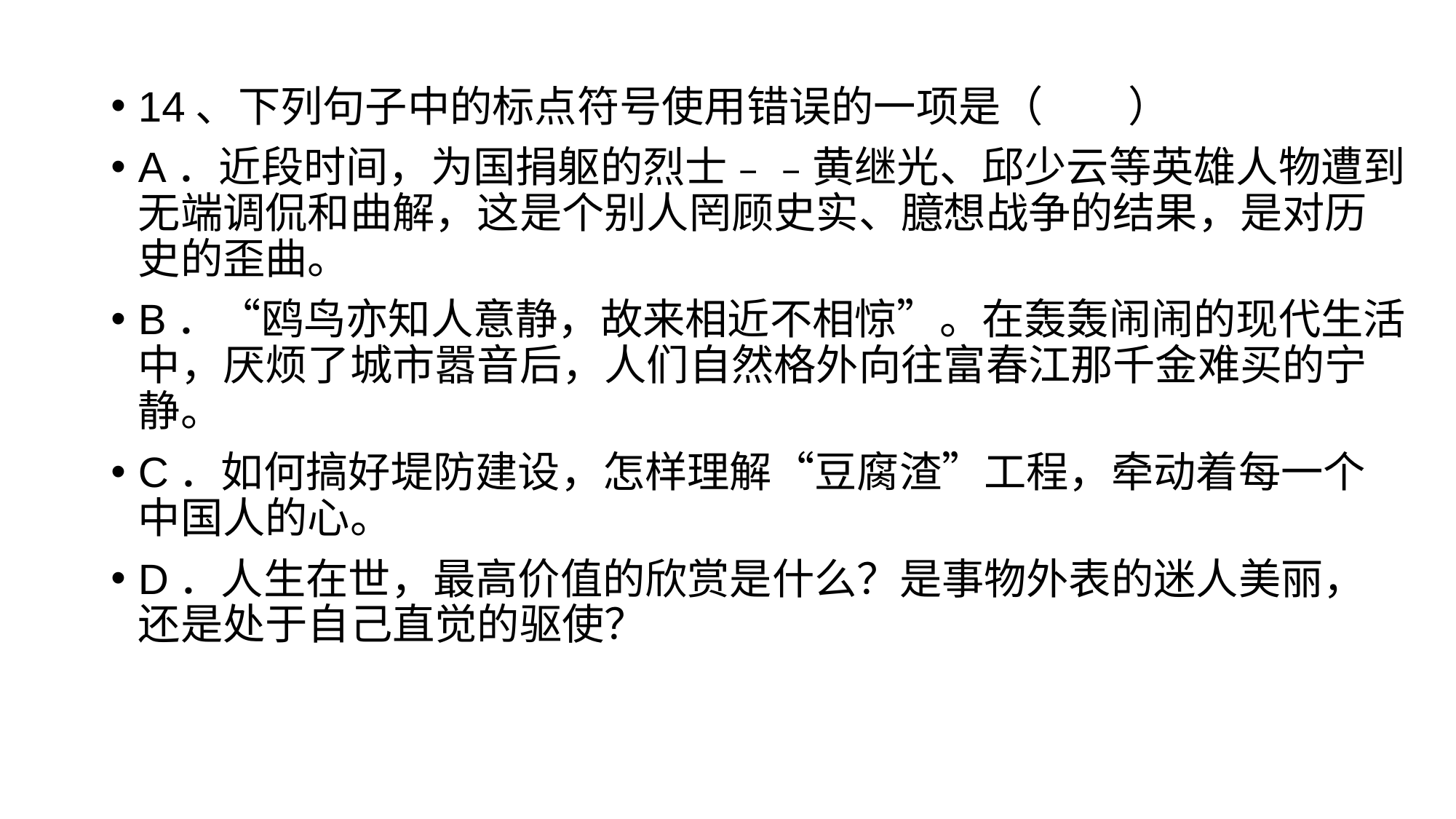

14、下列句子中的标点符号使用错误的一项是（　　）
A．近段时间，为国捐躯的烈士﹣﹣黄继光、邱少云等英雄人物遭到无端调侃和曲解，这是个别人罔顾史实、臆想战争的结果，是对历史的歪曲。
B．“鸥鸟亦知人意静，故来相近不相惊”。在轰轰闹闹的现代生活中，厌烦了城市嚣音后，人们自然格外向往富春江那千金难买的宁静。
C．如何搞好堤防建设，怎样理解“豆腐渣”工程，牵动着每一个中国人的心。
D．人生在世，最高价值的欣赏是什么？是事物外表的迷人美丽，还是处于自己直觉的驱使？